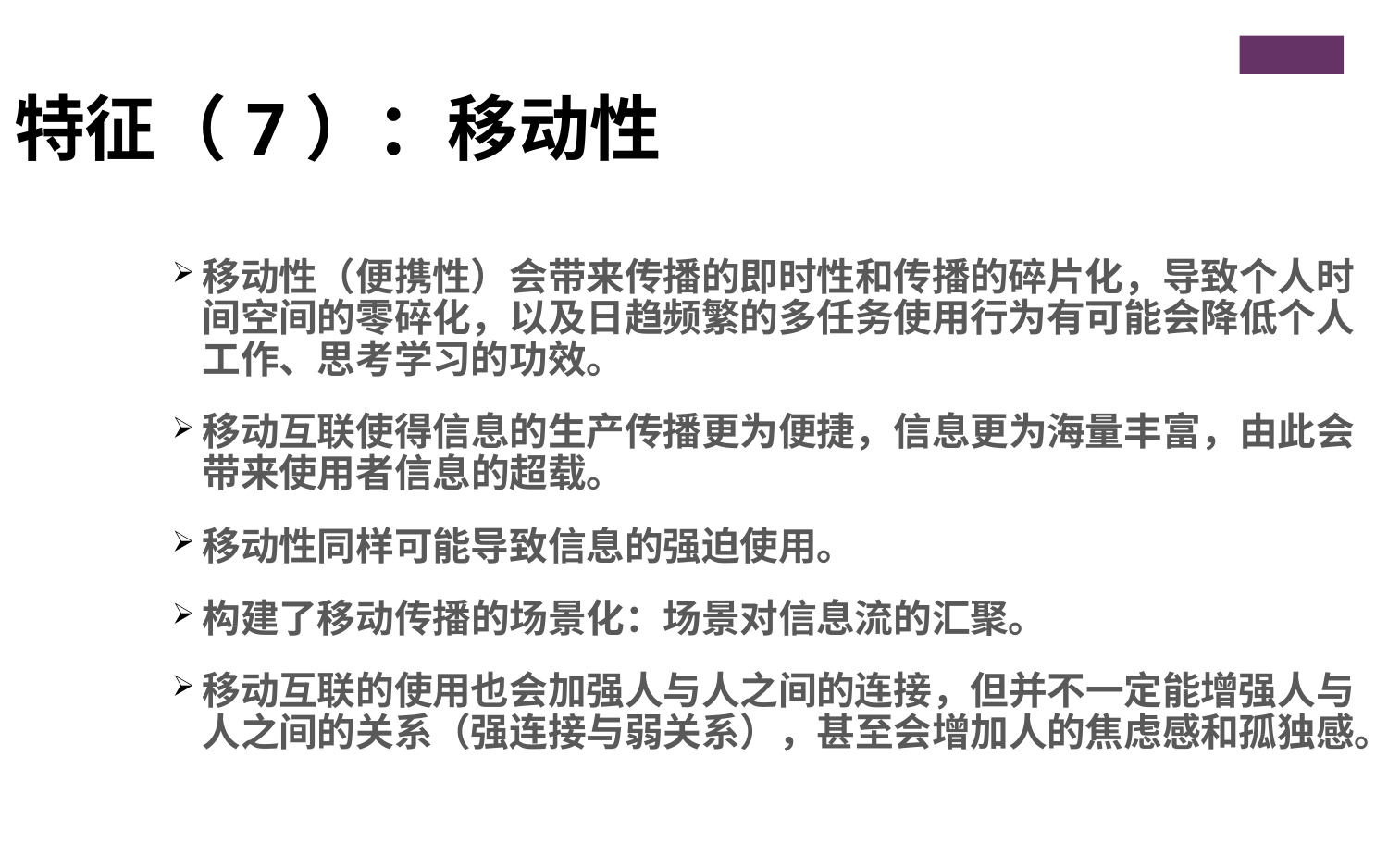

特征（7）：移动性
移动性（便携性）会带来传播的即时性和传播的碎片化，导致个人时间空间的零碎化，以及日趋频繁的多任务使用行为有可能会降低个人工作、思考学习的功效。
移动互联使得信息的生产传播更为便捷，信息更为海量丰富，由此会带来使用者信息的超载。
移动性同样可能导致信息的强迫使用。
构建了移动传播的场景化：场景对信息流的汇聚。
移动互联的使用也会加强人与人之间的连接，但并不一定能增强人与人之间的关系（强连接与弱关系），甚至会增加人的焦虑感和孤独感。